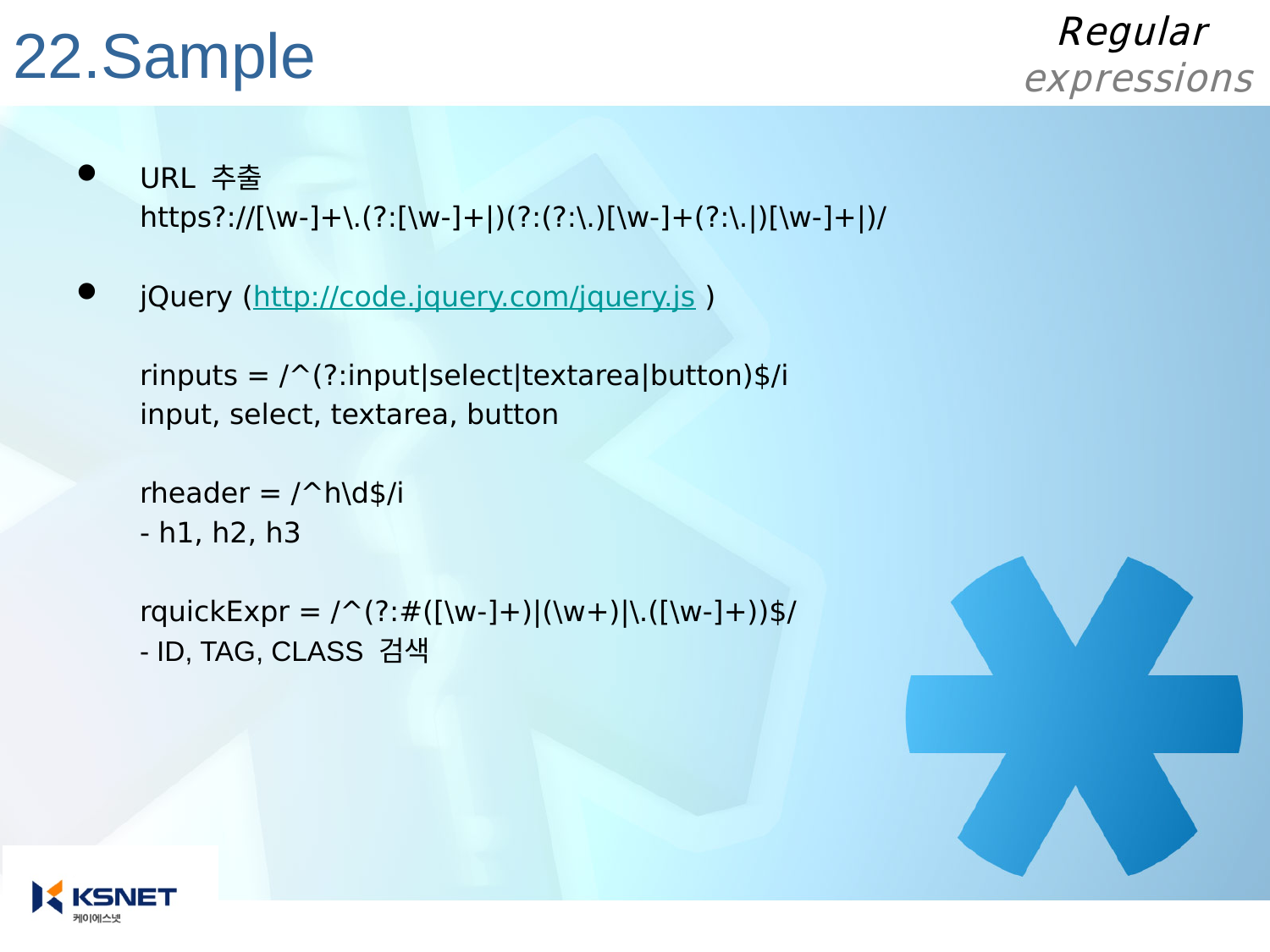

# 22.Sample

URL 추출
	https?://[\w-]+\.(?:[\w-]+|)(?:(?:\.)[\w-]+(?:\.|)[\w-]+|)/

jQuery (http://code.jquery.com/jquery.js )

	rinputs = /^(?:input|select|textarea|button)$/i
	input, select, textarea, button

	rheader = /^h\d$/i
	- h1, h2, h3

	rquickExpr = /^(?:#([\w-]+)|(\w+)|\.([\w-]+))$/
	- ID, TAG, CLASS 검색